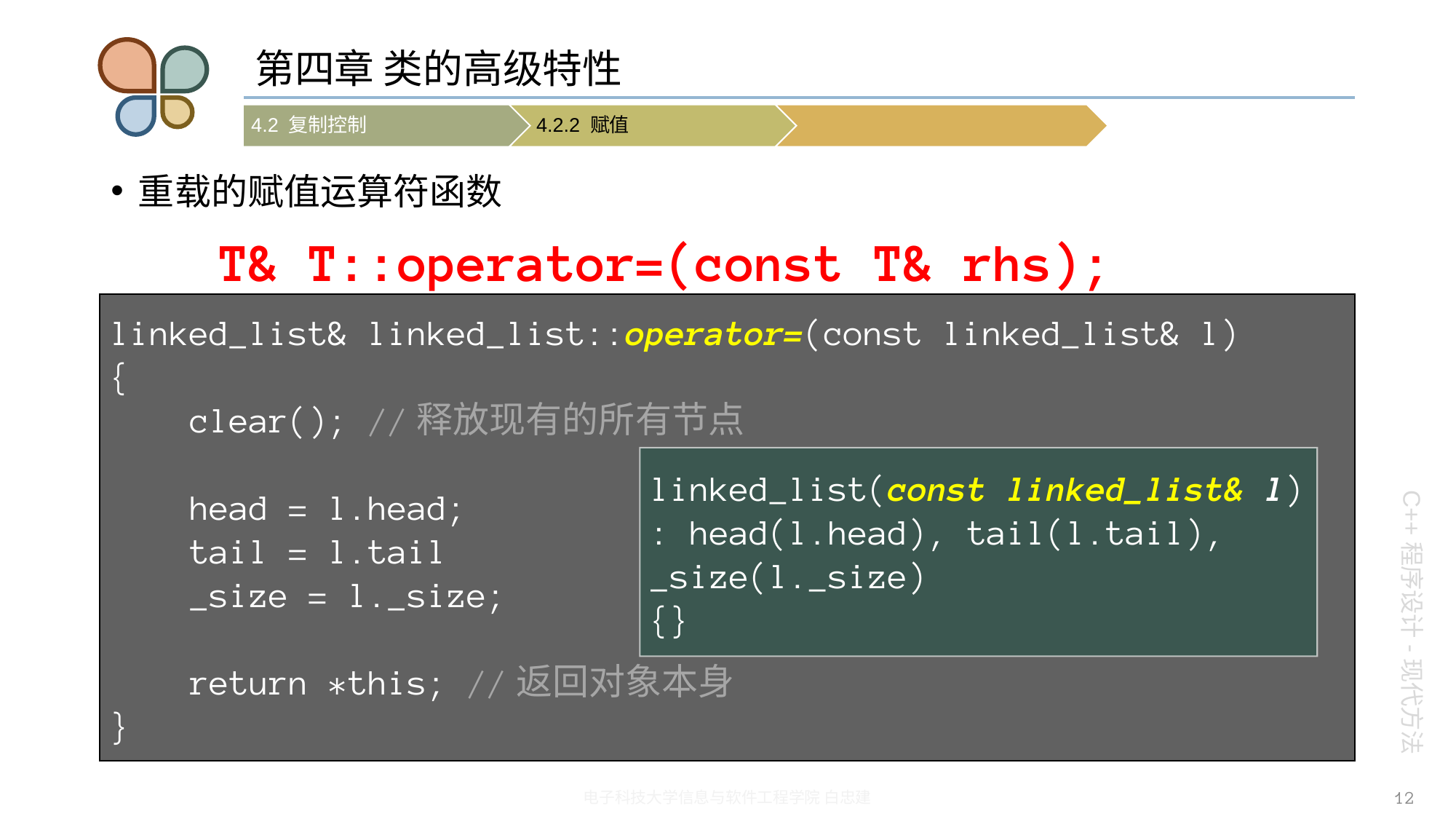

# 第四章 类的高级特性
4.2 复制控制
4.2.2 赋值

重载的赋值运算符函数
	T& T::operator=(const T& rhs);

linked_list& linked_list::operator=(const linked_list& l)
{
    clear(); //释放现有的所有节点

    head = l.head;
    tail = l.tail
    _size = l._size;

    return *this; //返回对象本身
}
linked_list(const linked_list& l)
: head(l.head), tail(l.tail), _size(l._size)
{}
12